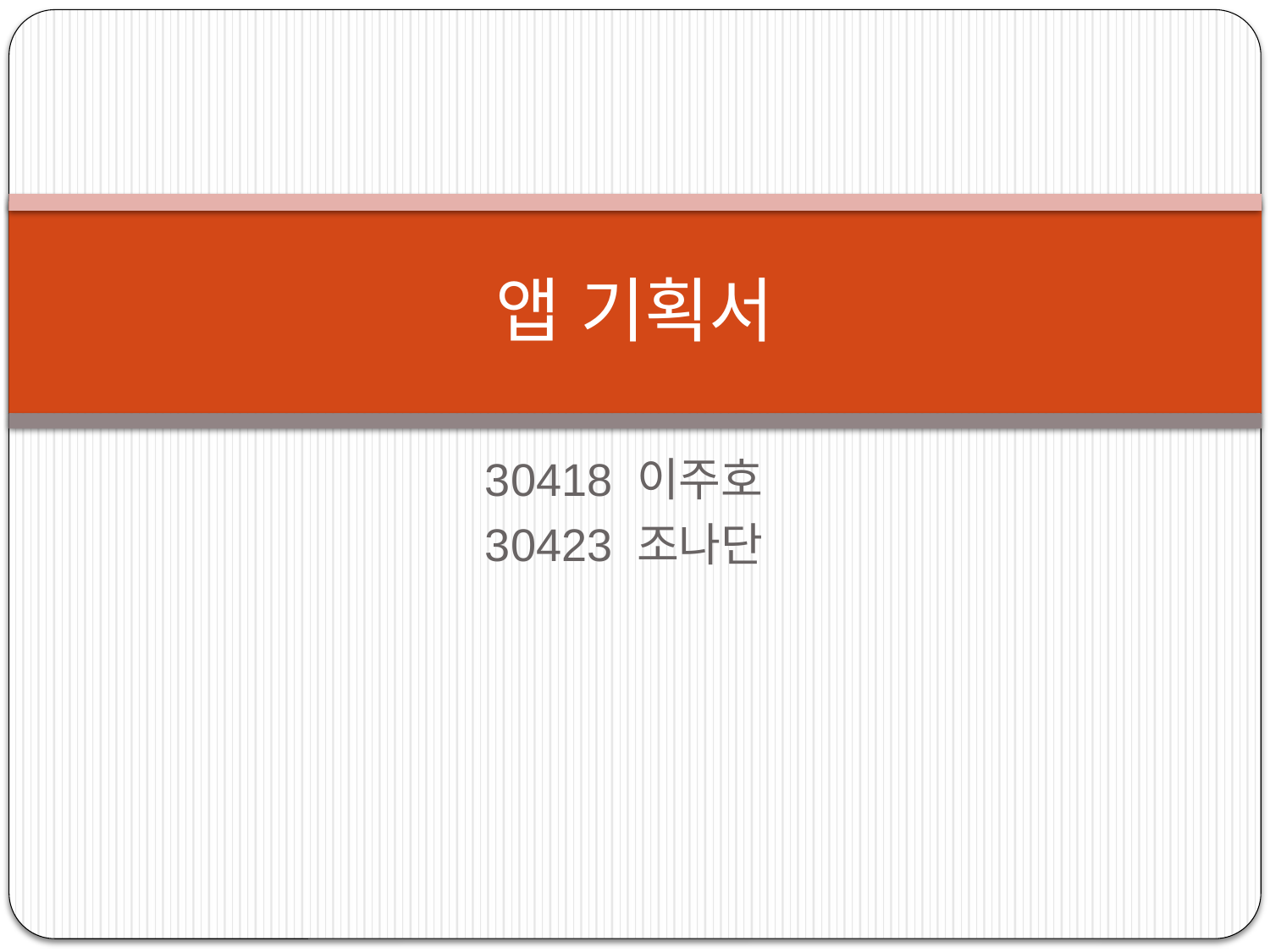

# 앱 기획서
30418 이주호
30423 조나단